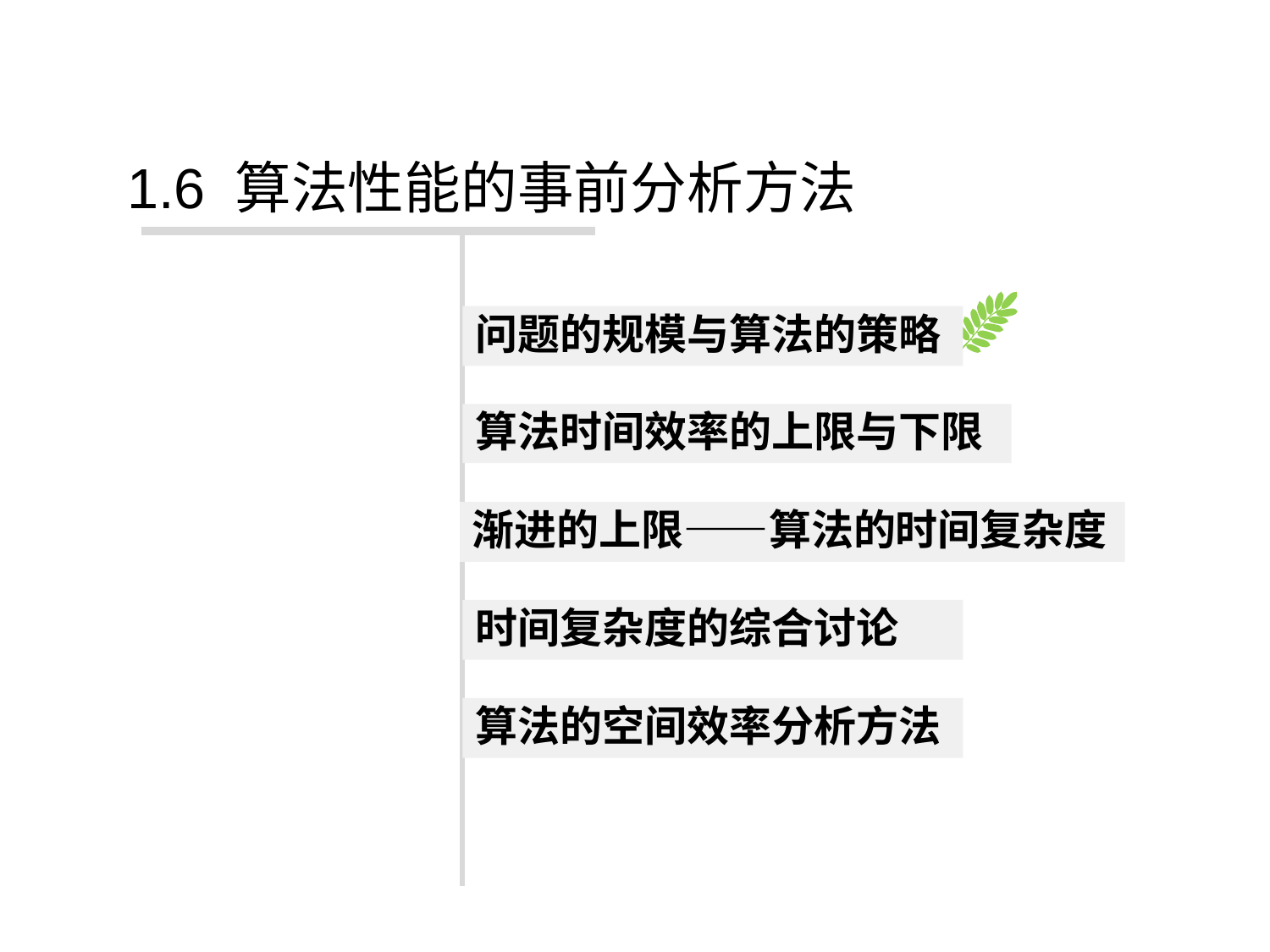

1.6 算法性能的事前分析方法

问题的规模与算法的策略
算法时间效率的上限与下限
渐进的上限——算法的时间复杂度
时间复杂度的综合讨论
算法的空间效率分析方法